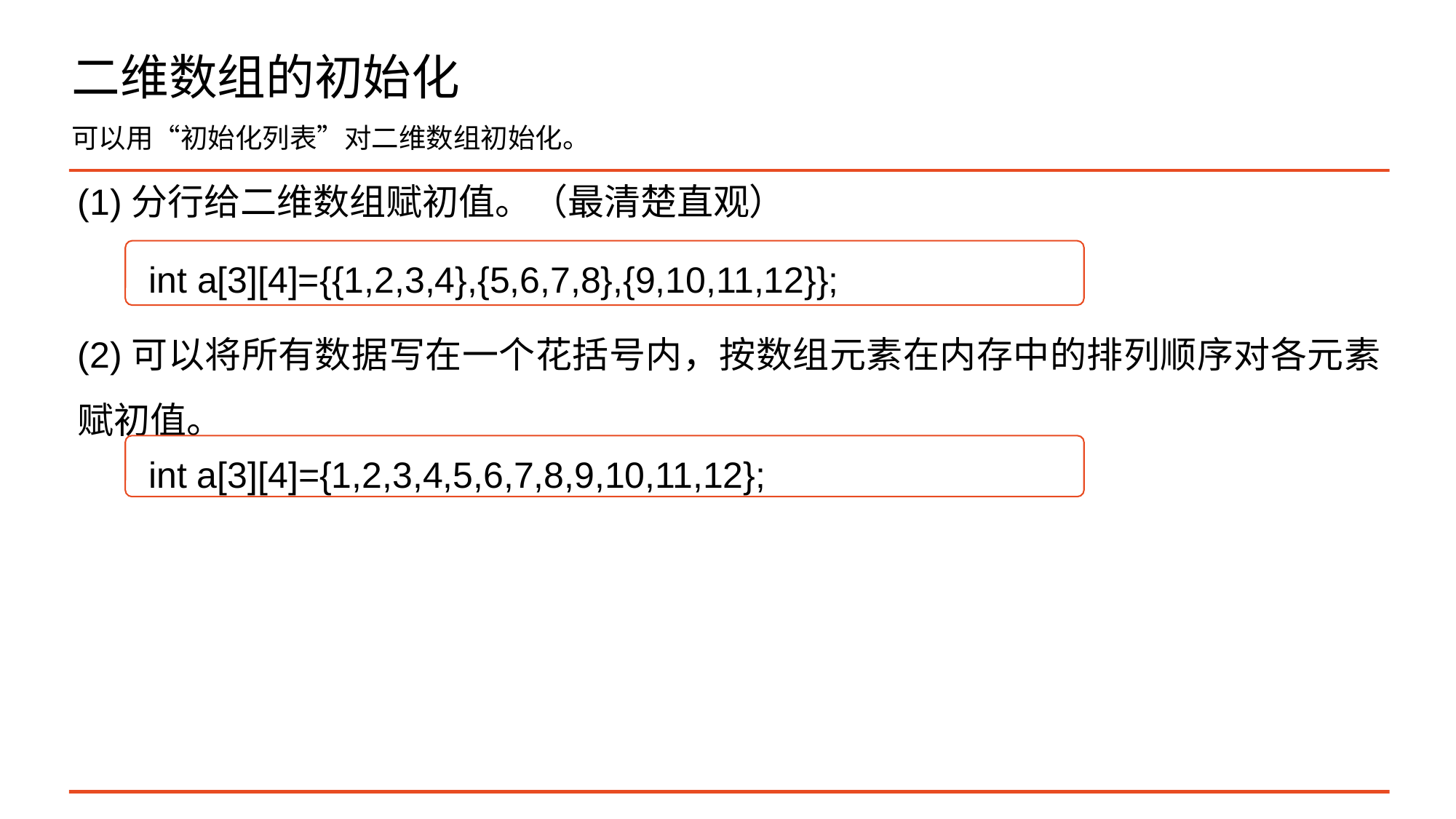

# 二维数组的初始化
可以用“初始化列表”对二维数组初始化。
(1)分行给二维数组赋初值。（最清楚直观）

(2)可以将所有数据写在一个花括号内，按数组元素在内存中的排列顺序对各元素赋初值。

(
int a[3][4]={{1,2,3,4},{5,6,7,8},{9,10,11,12}};
int a[3][4]={1,2,3,4,5,6,7,8,9,10,11,12};